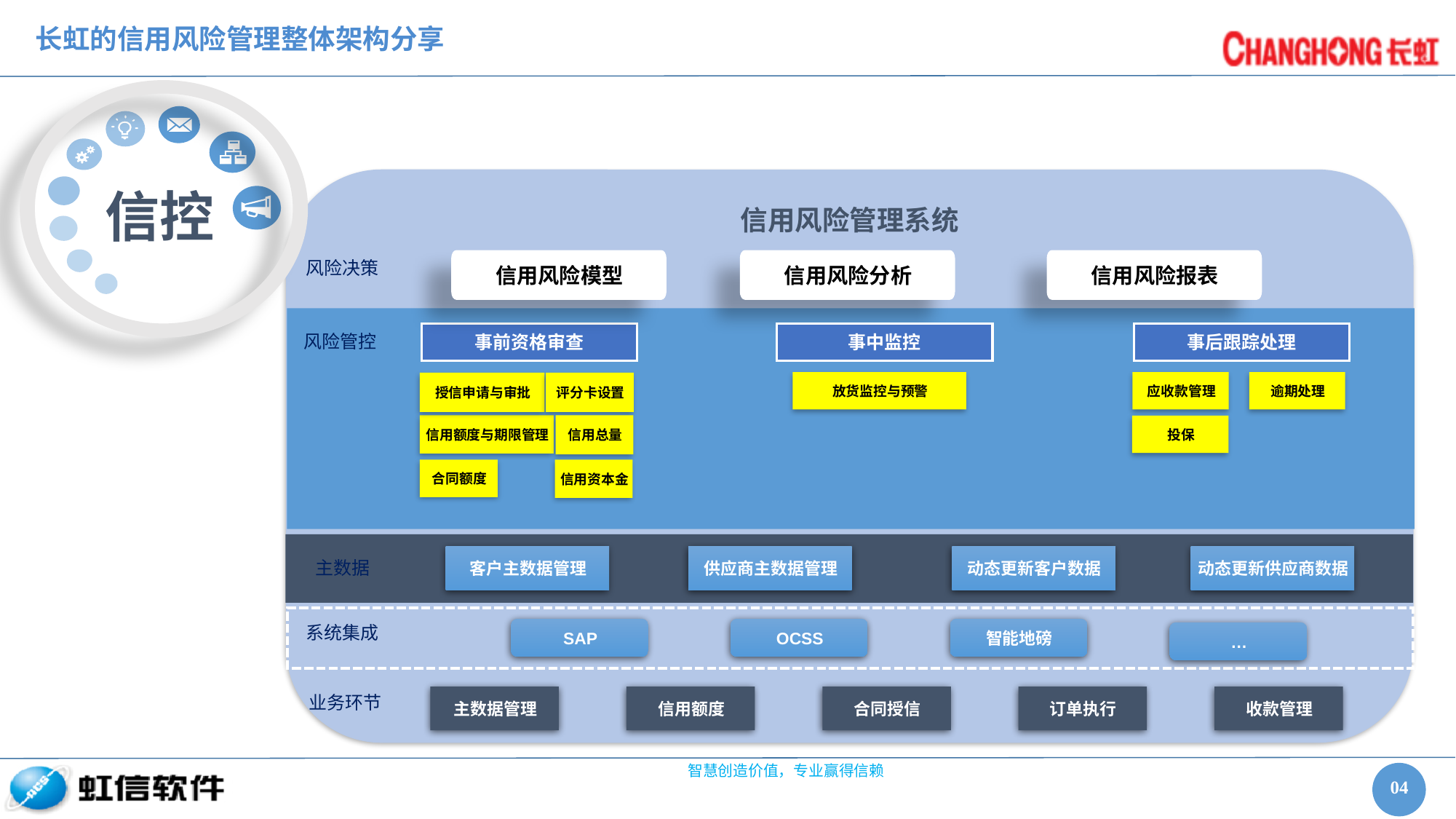

长虹的信用风险管理整体架构分享

信控

信用风险管理系统
信用风险模型
信用风险分析
信用风险报表
风险决策

事前资格审查
事中监控
放货监控与预警
事后跟踪处理
应收款管理
逾期处理
投保
风险管控
授信申请与审批
评分卡设置
信用额度与期限管理
信用总量
合同额度
信用资本金

客户主数据管理
供应商主数据管理
动态更新客户数据
动态更新供应商数据
主数据

SAP
OCSS
智能地磅
系统集成
…
主数据管理
信用额度
合同授信
订单执行
收款管理
业务环节

04